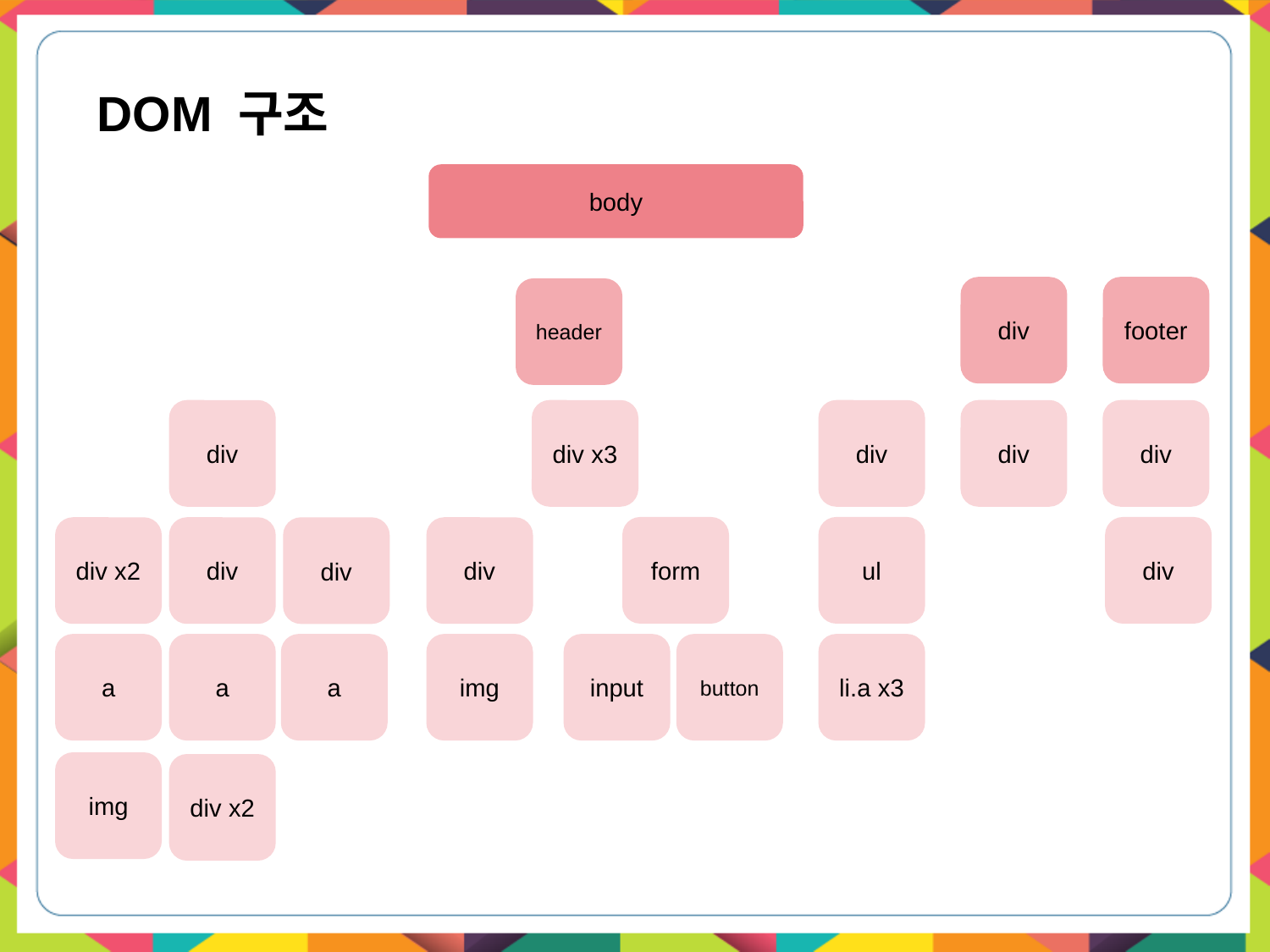

DOM 구조
body
div
footer
header
div
div x3
div
div
div
form
ul
div
div x2
div
div
div
button
img
a
a
a
input
li.a x3
img
div x2